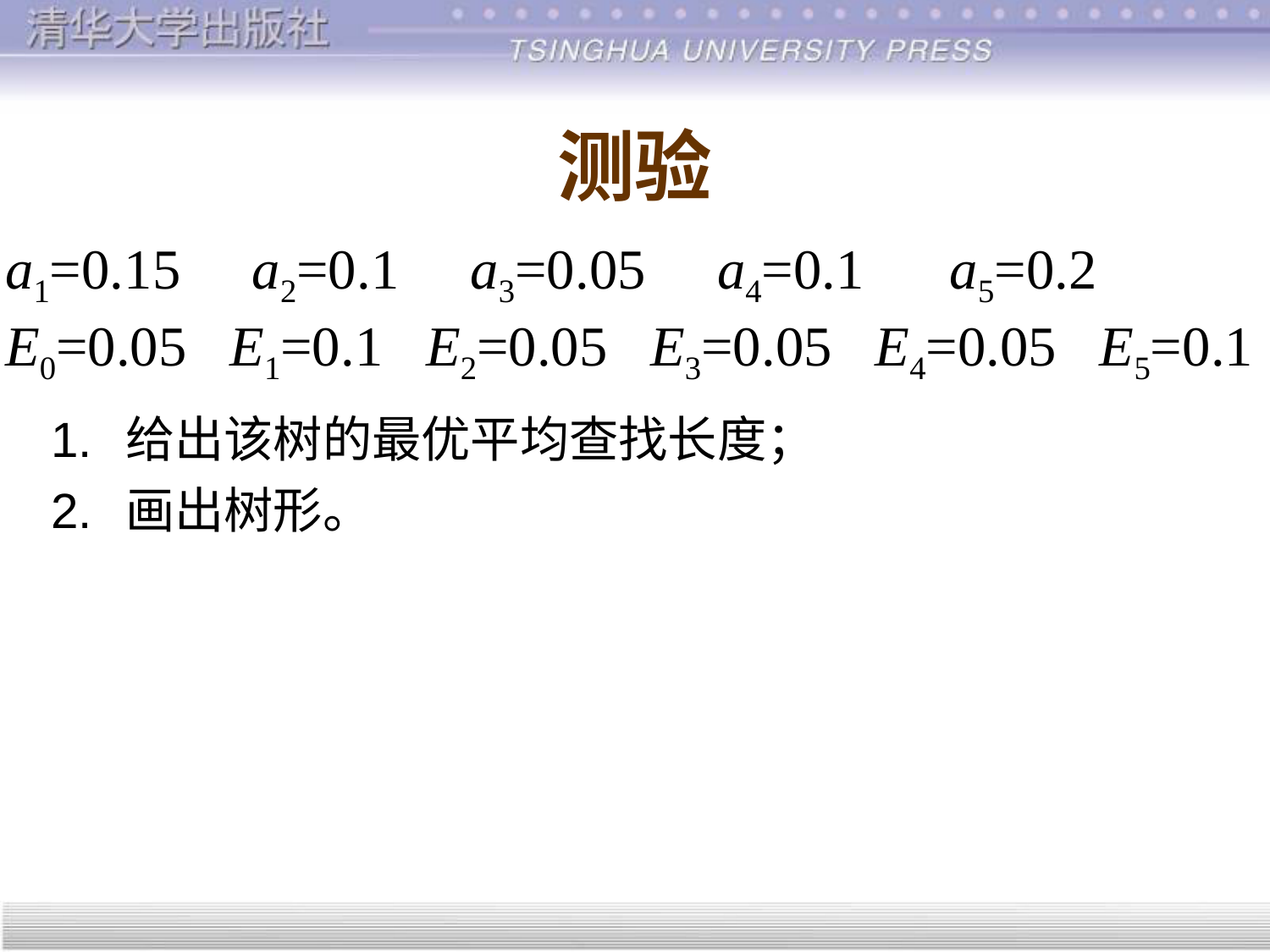

# 测验
a1=0.15     a2=0.1     a3=0.05     a4=0.1      a5=0.2
E0=0.05   E1=0.1   E2=0.05   E3=0.05   E4=0.05   E5=0.1
给出该树的最优平均查找长度；
画出树形。
106